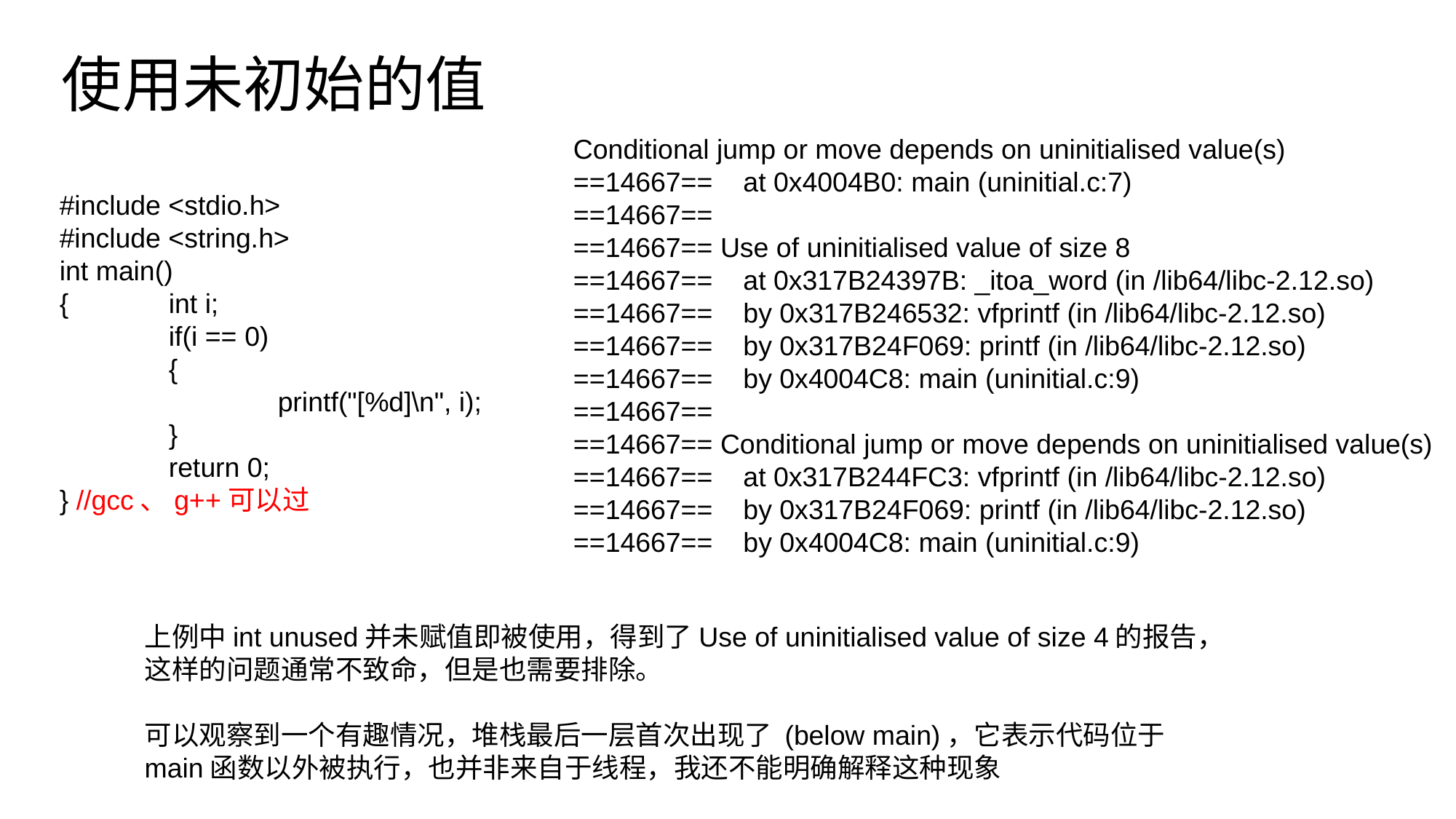

使用未初始的值
Conditional jump or move depends on uninitialised value(s)
==14667==    at 0x4004B0: main (uninitial.c:7)
==14667==
==14667== Use of uninitialised value of size 8
==14667==    at 0x317B24397B: _itoa_word (in /lib64/libc-2.12.so)
==14667==    by 0x317B246532: vfprintf (in /lib64/libc-2.12.so)
==14667==    by 0x317B24F069: printf (in /lib64/libc-2.12.so)
==14667==    by 0x4004C8: main (uninitial.c:9)
==14667==
==14667== Conditional jump or move depends on uninitialised value(s)
==14667==    at 0x317B244FC3: vfprintf (in /lib64/libc-2.12.so)
==14667==    by 0x317B24F069: printf (in /lib64/libc-2.12.so)
==14667==    by 0x4004C8: main (uninitial.c:9)
#include <stdio.h>
#include <string.h>
int main()
{	int i;
	if(i == 0)
	{
		printf("[%d]\n", i);
	}
	return 0;
} //gcc、g++可以过
上例中int unused并未赋值即被使用，得到了Use of uninitialised value of size 4的报告，这样的问题通常不致命，但是也需要排除。

可以观察到一个有趣情况，堆栈最后一层首次出现了 (below main)，它表示代码位于main函数以外被执行，也并非来自于线程，我还不能明确解释这种现象